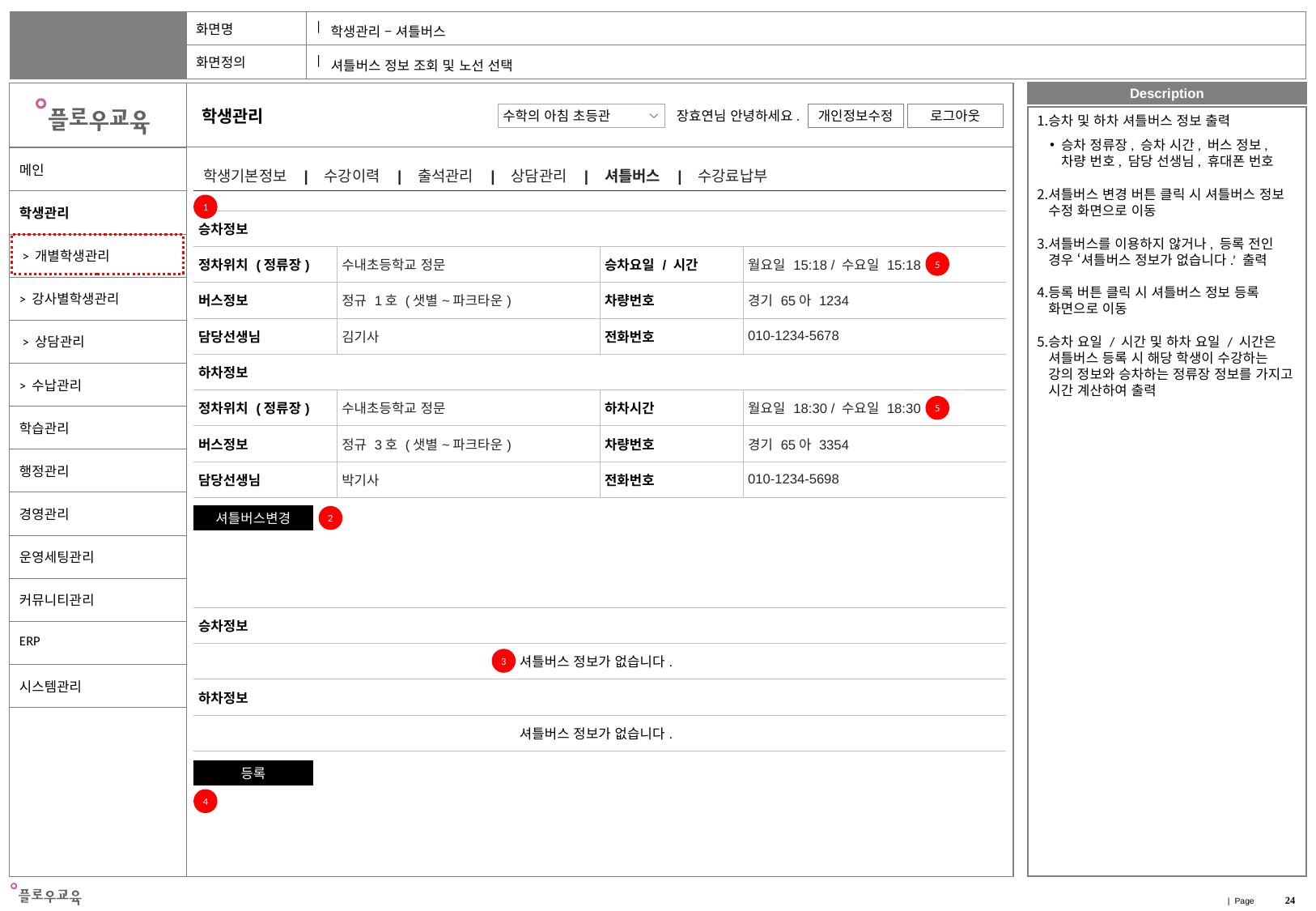

학생관리 – 셔틀버스
셔틀버스 정보 조회 및 노선 선택
승차 및 하차 셔틀버스 정보 출력
승차 정류장, 승차 시간, 버스 정보, 차량 번호, 담당 선생님, 휴대폰 번호
셔틀버스 변경 버튼 클릭 시 셔틀버스 정보 수정 화면으로 이동
셔틀버스를 이용하지 않거나, 등록 전인 경우 ‘셔틀버스 정보가 없습니다.’ 출력
등록 버튼 클릭 시 셔틀버스 정보 등록 화면으로 이동
승차 요일 / 시간 및 하차 요일 / 시간은 셔틀버스 등록 시 해당 학생이 수강하는 강의 정보와 승차하는 정류장 정보를 가지고 시간 계산하여 출력
| 학생기본정보 | 수강이력 | 출석관리 | 상담관리 | 셔틀버스 | 수강료납부 |
| --- |
1
| 승차정보 |  |  |  |
| --- | --- | --- | --- |
| 정차위치 (정류장) | 수내초등학교 정문 | 승차요일 / 시간 | 월요일 15:18 / 수요일 15:18 |
| 버스정보 | 정규 1호 (샛별~파크타운) | 차량번호 | 경기 65아 1234 |
| 담당선생님 | 김기사 | 전화번호 | 010-1234-5678 |
| 하차정보 |  |  |  |
| 정차위치 (정류장) | 수내초등학교 정문 | 하차시간 | 월요일 18:30 / 수요일 18:30 |
| 버스정보 | 정규 3호 (샛별~파크타운) | 차량번호 | 경기 65아 3354 |
| 담당선생님 | 박기사 | 전화번호 | 010-1234-5698 |

5
5
셔틀버스변경
2
| 승차정보 |
| --- |
| 셔틀버스 정보가 없습니다. |
| 하차정보 |
| 셔틀버스 정보가 없습니다. |
3
등록
4
24